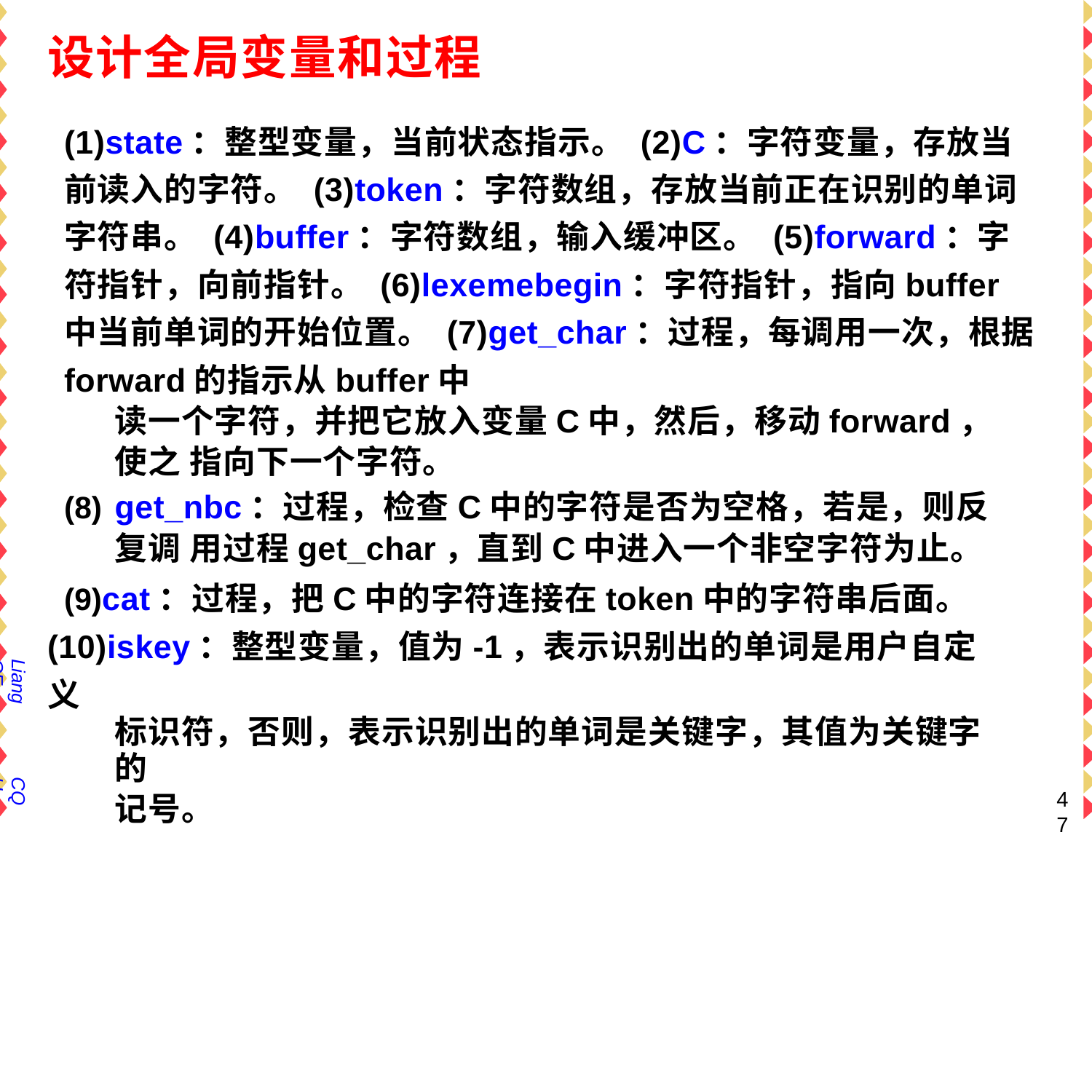

# 设计全局变量和过程
(1)state：整型变量，当前状态指示。 (2)C：字符变量，存放当前读入的字符。 (3)token：字符数组，存放当前正在识别的单词字符串。 (4)buffer：字符数组，输入缓冲区。 (5)forward：字符指针，向前指针。 (6)lexemebegin：字符指针，指向buffer中当前单词的开始位置。 (7)get_char：过程，每调用一次，根据forward的指示从buffer中
读一个字符，并把它放入变量C中，然后，移动forward，使之 指向下一个字符。
get_nbc：过程，检查C中的字符是否为空格，若是，则反复调 用过程get_char，直到C中进入一个非空字符为止。
cat：过程，把C中的字符连接在token中的字符串后面。 (10)iskey：整型变量，值为-1，表示识别出的单词是用户自定义
标识符，否则，表示识别出的单词是关键字，其值为关键字的
记号。
Liang GE
CQU
47